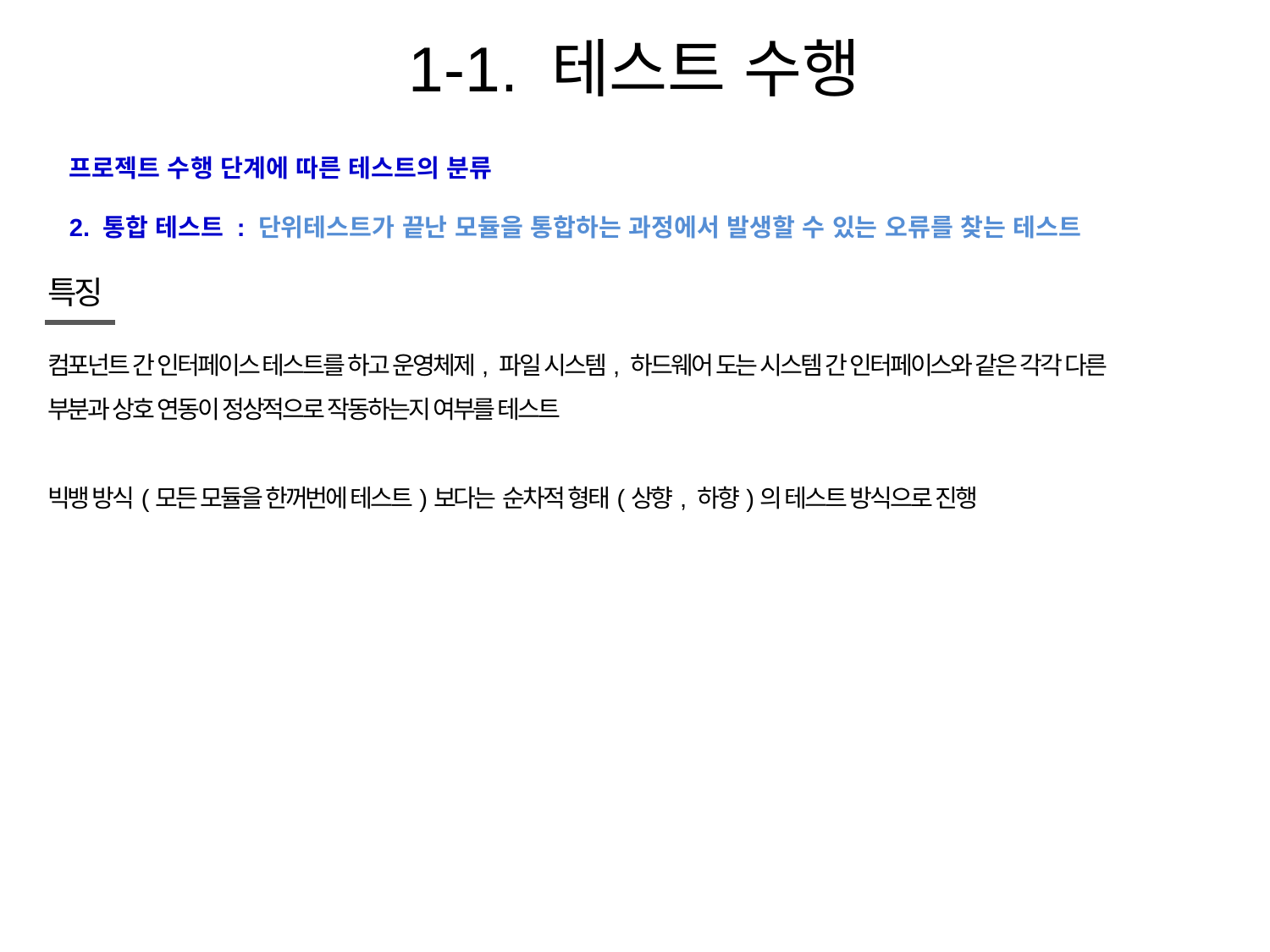

# 1-1. 테스트 수행
프로젝트 수행 단계에 따른 테스트의 분류

2. 통합 테스트 : 단위테스트가 끝난 모듈을 통합하는 과정에서 발생할 수 있는 오류를 찾는 테스트
특징
컴포넌트 간 인터페이스 테스트를 하고 운영체제, 파일 시스템, 하드웨어 도는 시스템 간 인터페이스와 같은 각각 다른 부분과 상호 연동이 정상적으로 작동하는지 여부를 테스트

빅뱅 방식(모든 모듈을 한꺼번에 테스트)보다는  순차적 형태(상향, 하향)의 테스트 방식으로 진행